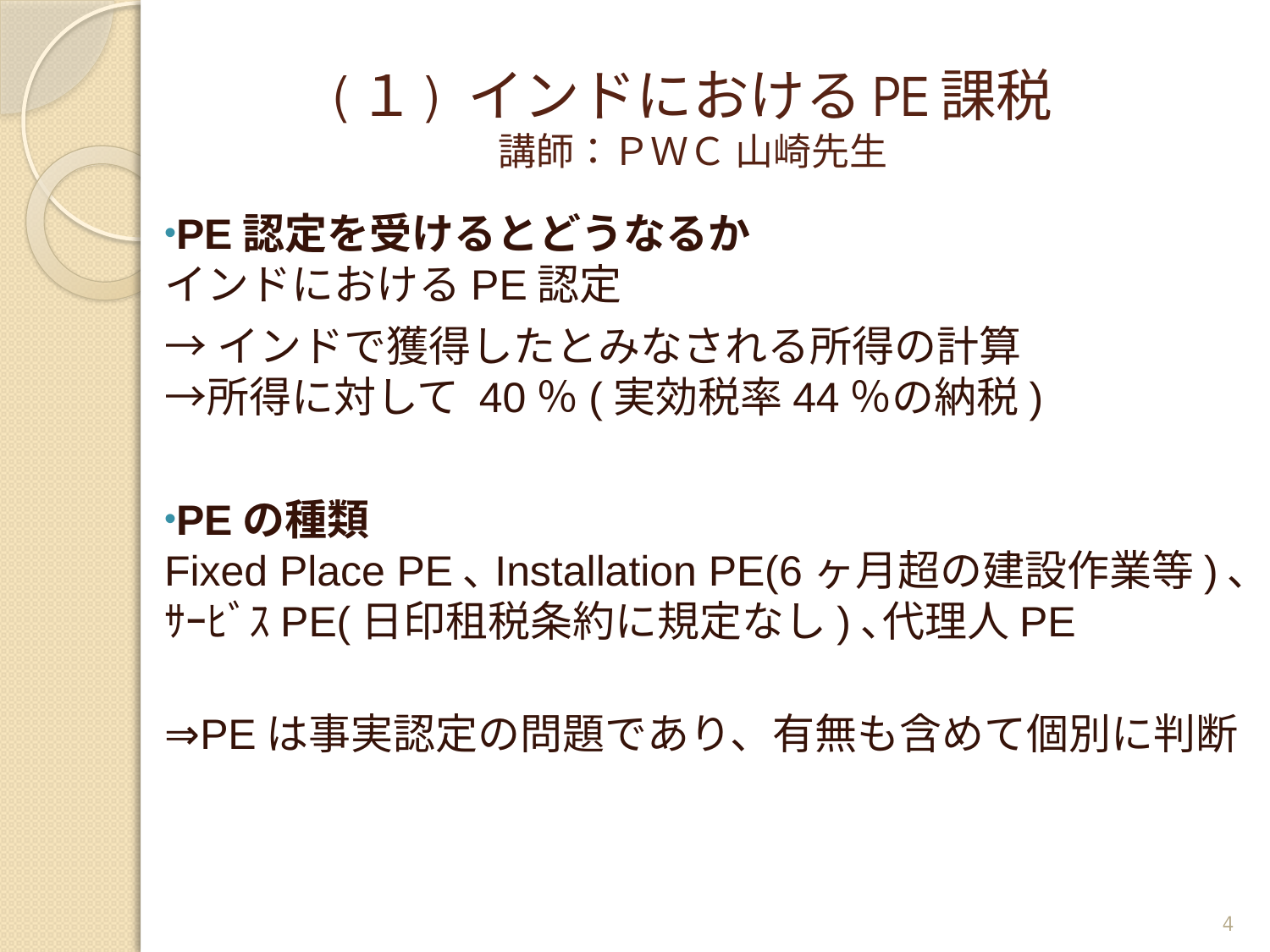

# (１) インドにおけるPE課税 講師：ＰＷＣ 山崎先生
PE認定を受けるとどうなるか
インドにおけるPE認定
→インドで獲得したとみなされる所得の計算
→所得に対して 40％(実効税率44％の納税)

PEの種類
Fixed Place PE､Installation PE(6ヶ月超の建設作業等)､
ｻｰﾋﾞｽPE(日印租税条約に規定なし)､代理人PE
⇒PEは事実認定の問題であり、有無も含めて個別に判断
4